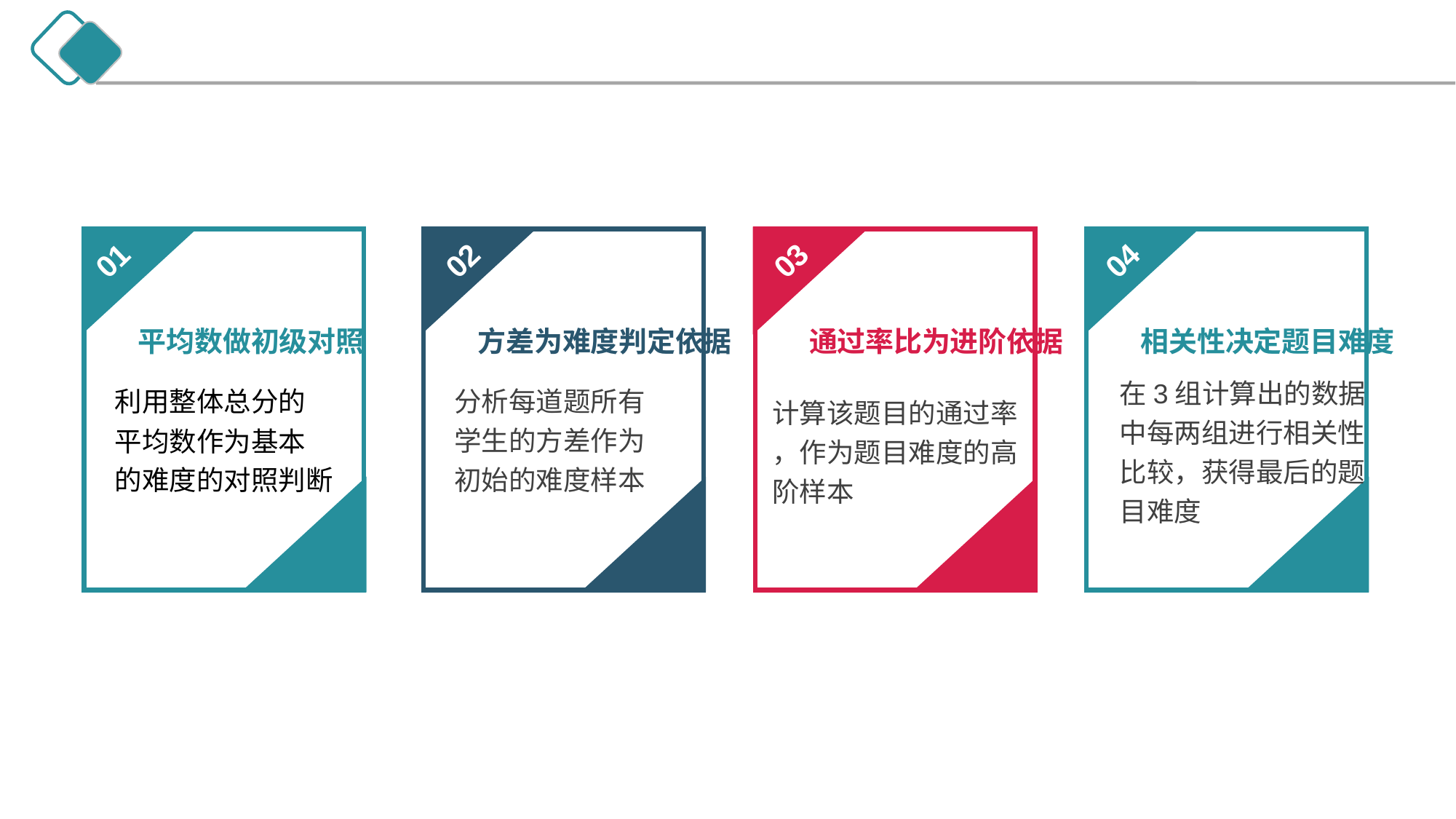

01
平均数做初级对照

02
方差为难度判定依据

03
通过率比为进阶依据

04
相关性决定题目难度

在3组计算出的数据
中每两组进行相关性
比较，获得最后的题
目难度
利用整体总分的
平均数作为基本
的难度的对照判断

分析每道题所有
学生的方差作为
初始的难度样本
计算该题目的通过率
，作为题目难度的高
阶样本